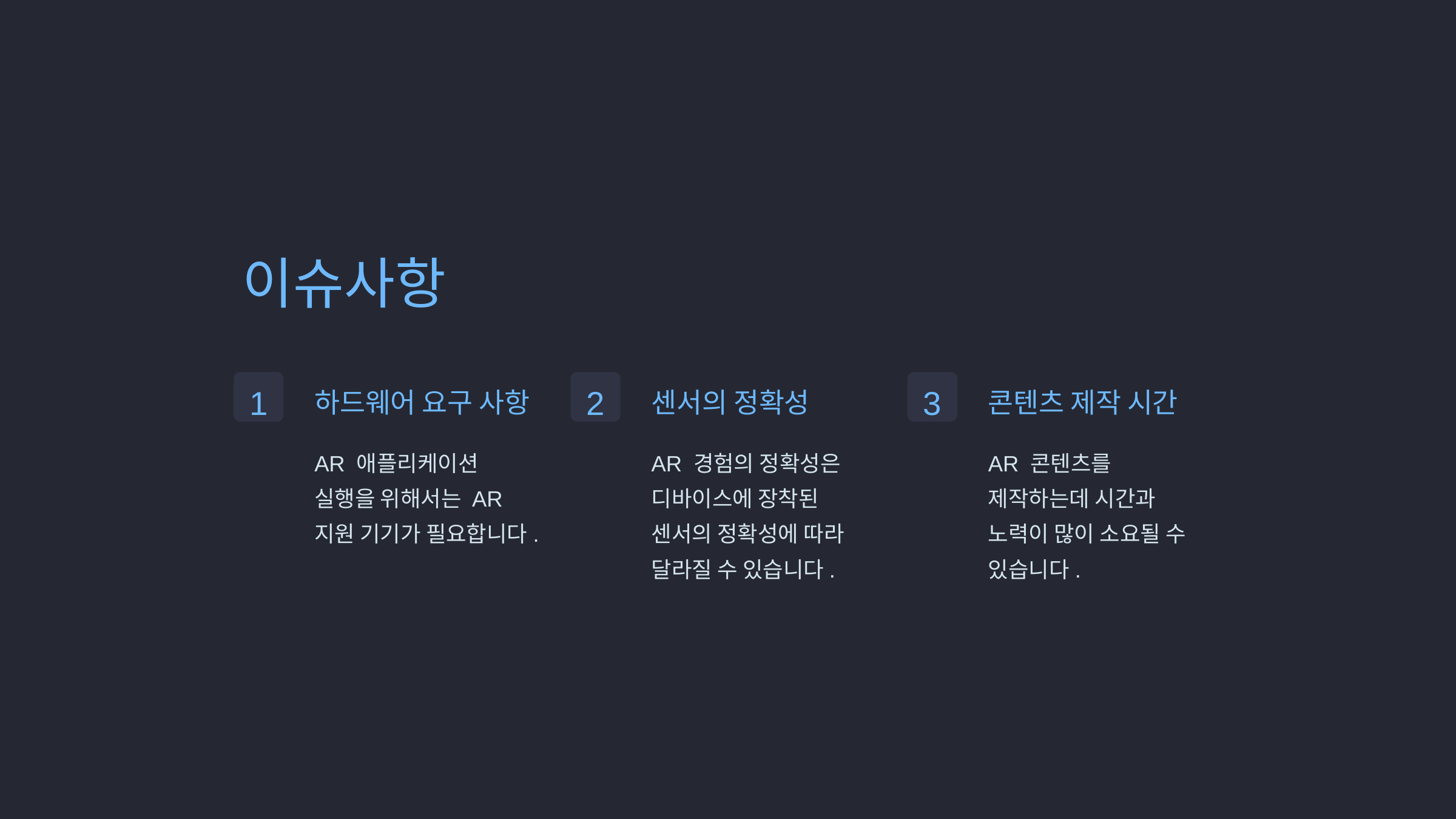

이슈사항

1
2
3
하드웨어 요구 사항
센서의 정확성
콘텐츠 제작 시간
AR 애플리케이션 실행을 위해서는 AR 지원 기기가 필요합니다.
AR 경험의 정확성은 디바이스에 장착된 센서의 정확성에 따라 달라질 수 있습니다.
AR 콘텐츠를 제작하는데 시간과 노력이 많이 소요될 수 있습니다.